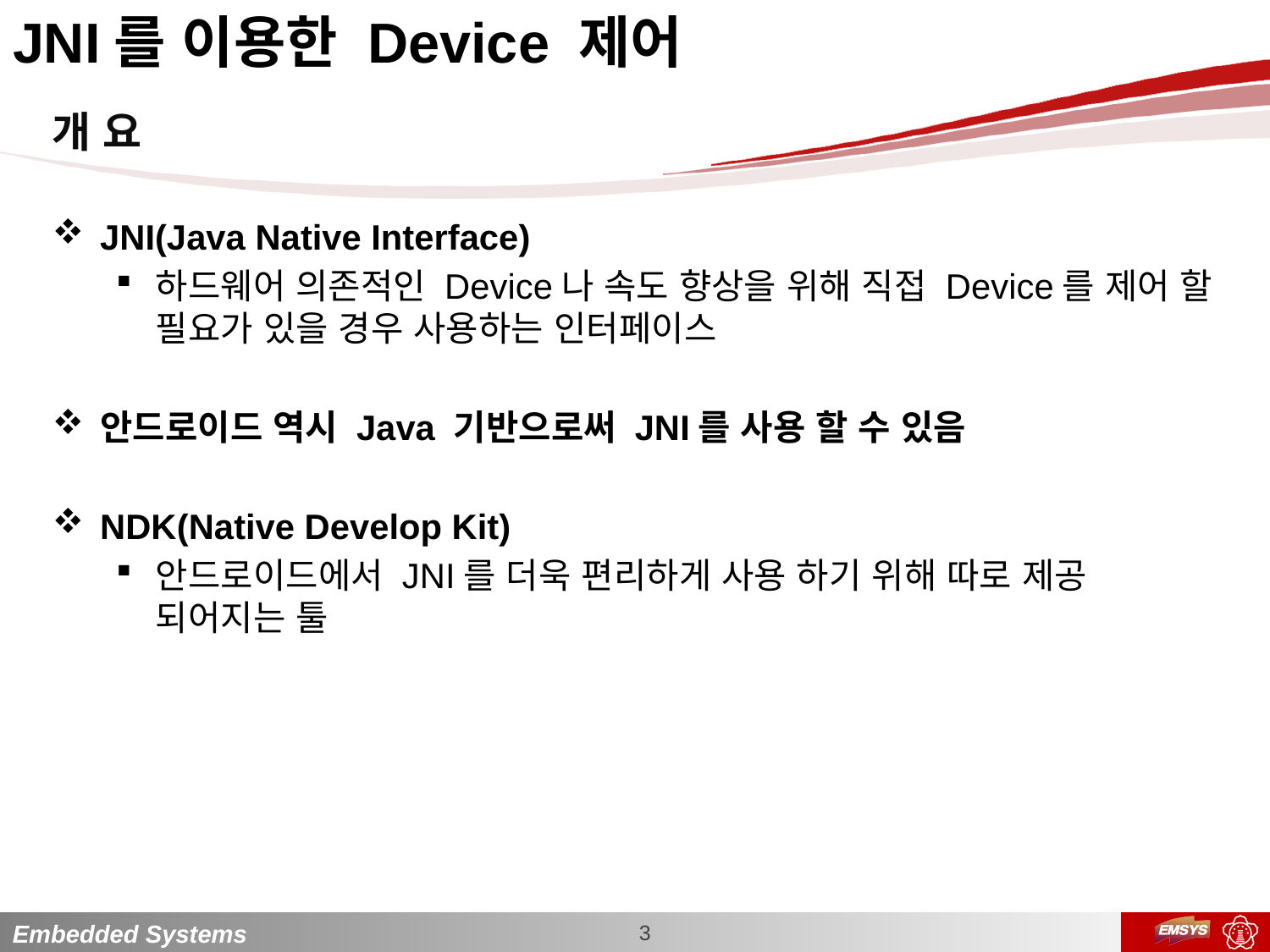

# JNI를 이용한 Device 제어
개 요
JNI(Java Native Interface)
하드웨어 의존적인 Device나 속도 향상을 위해 직접 Device를 제어 할 필요가 있을 경우 사용하는 인터페이스

안드로이드 역시 Java 기반으로써 JNI를 사용 할 수 있음

NDK(Native Develop Kit)
안드로이드에서 JNI를 더욱 편리하게 사용 하기 위해 따로 제공 되어지는 툴

3